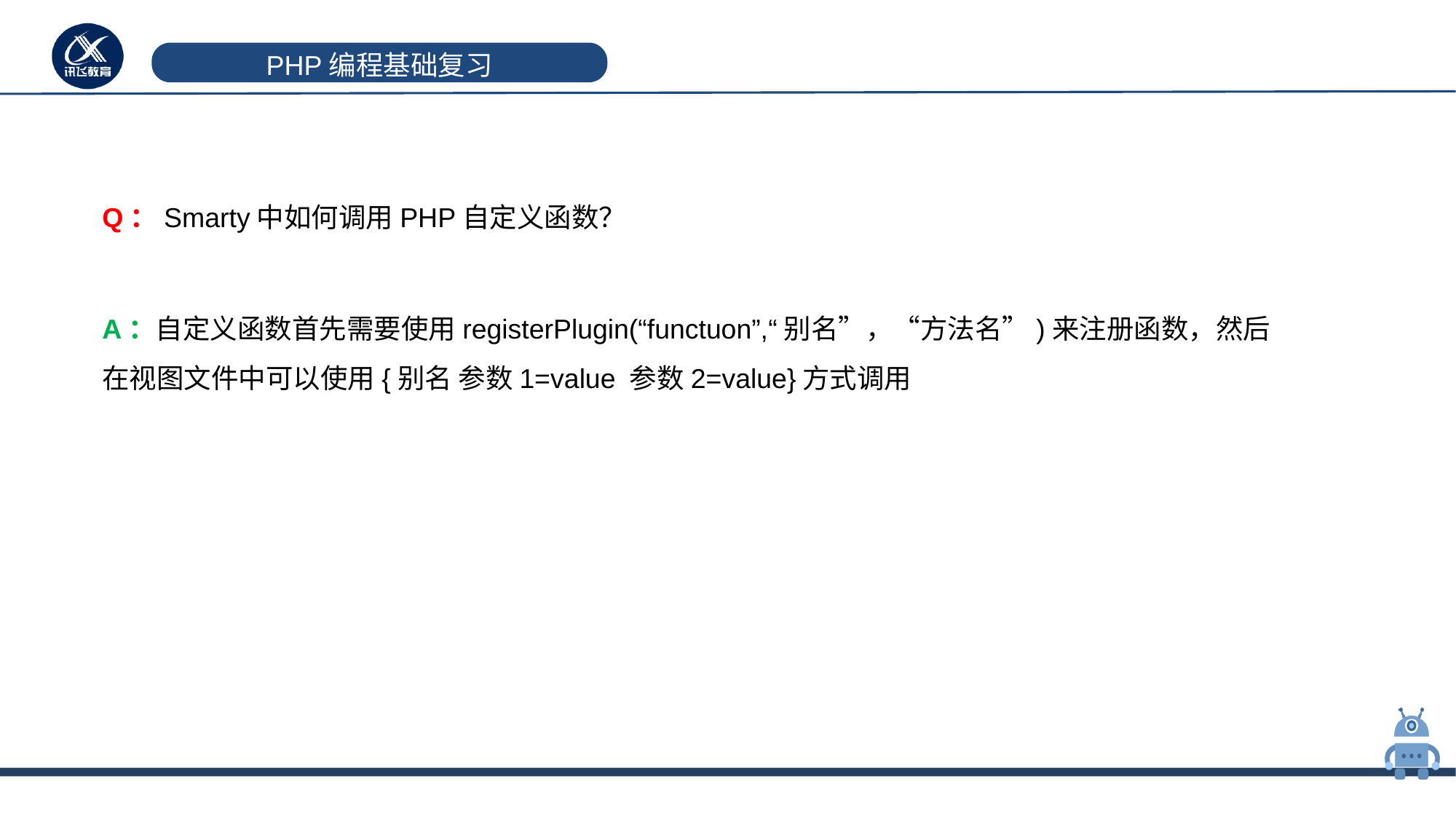

# PHP编程基础复习
Q：Smarty中如何调用PHP自定义函数？
A：自定义函数首先需要使用registerPlugin(“functuon”,“别名”，“方法名”)来注册函数，然后在视图文件中可以使用{别名 参数1=value 参数2=value}方式调用